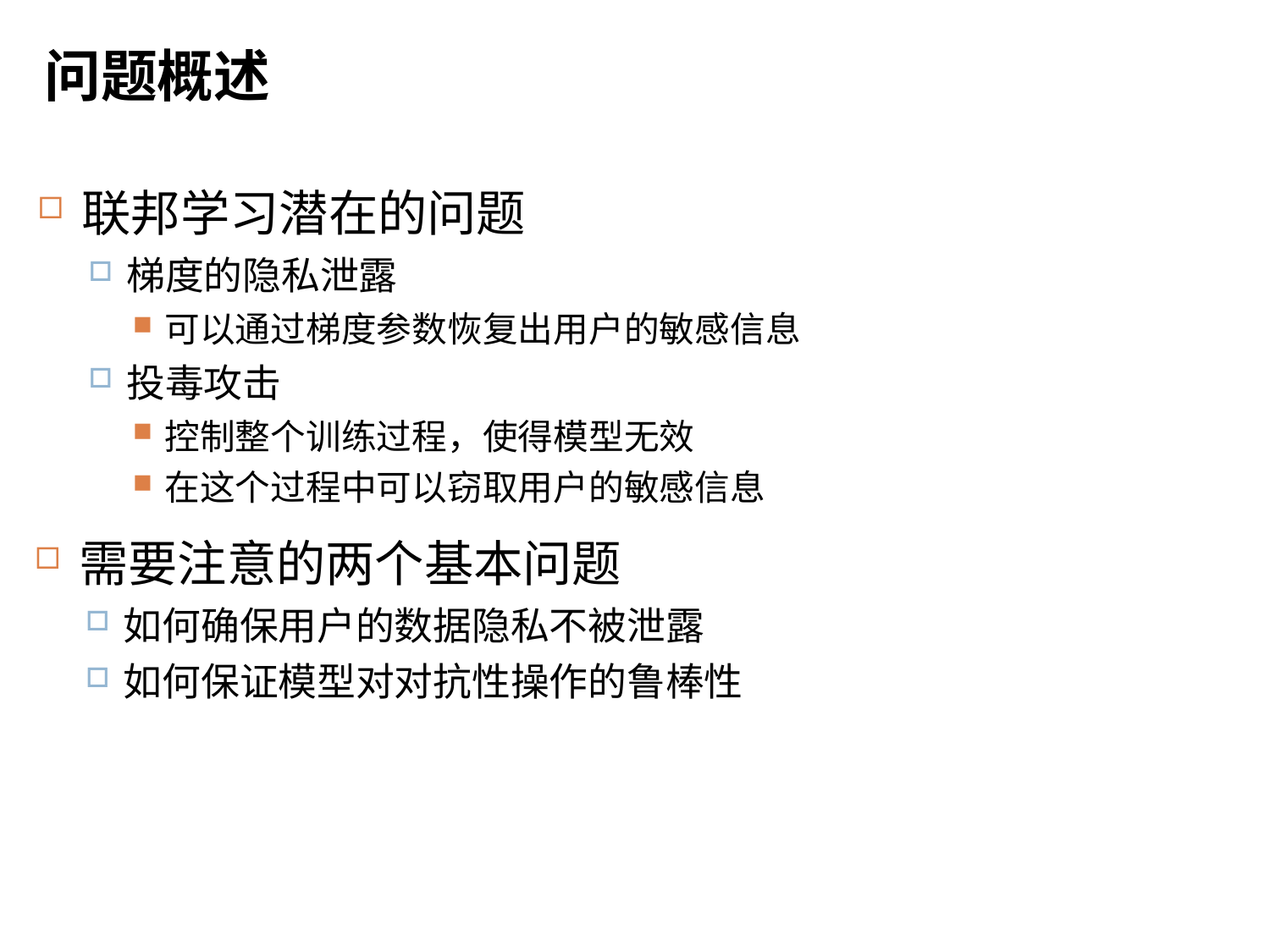

# 问题概述
3
联邦学习潜在的问题
梯度的隐私泄露
可以通过梯度参数恢复出用户的敏感信息
投毒攻击
控制整个训练过程，使得模型无效
在这个过程中可以窃取用户的敏感信息
需要注意的两个基本问题
如何确保用户的数据隐私不被泄露
如何保证模型对对抗性操作的鲁棒性